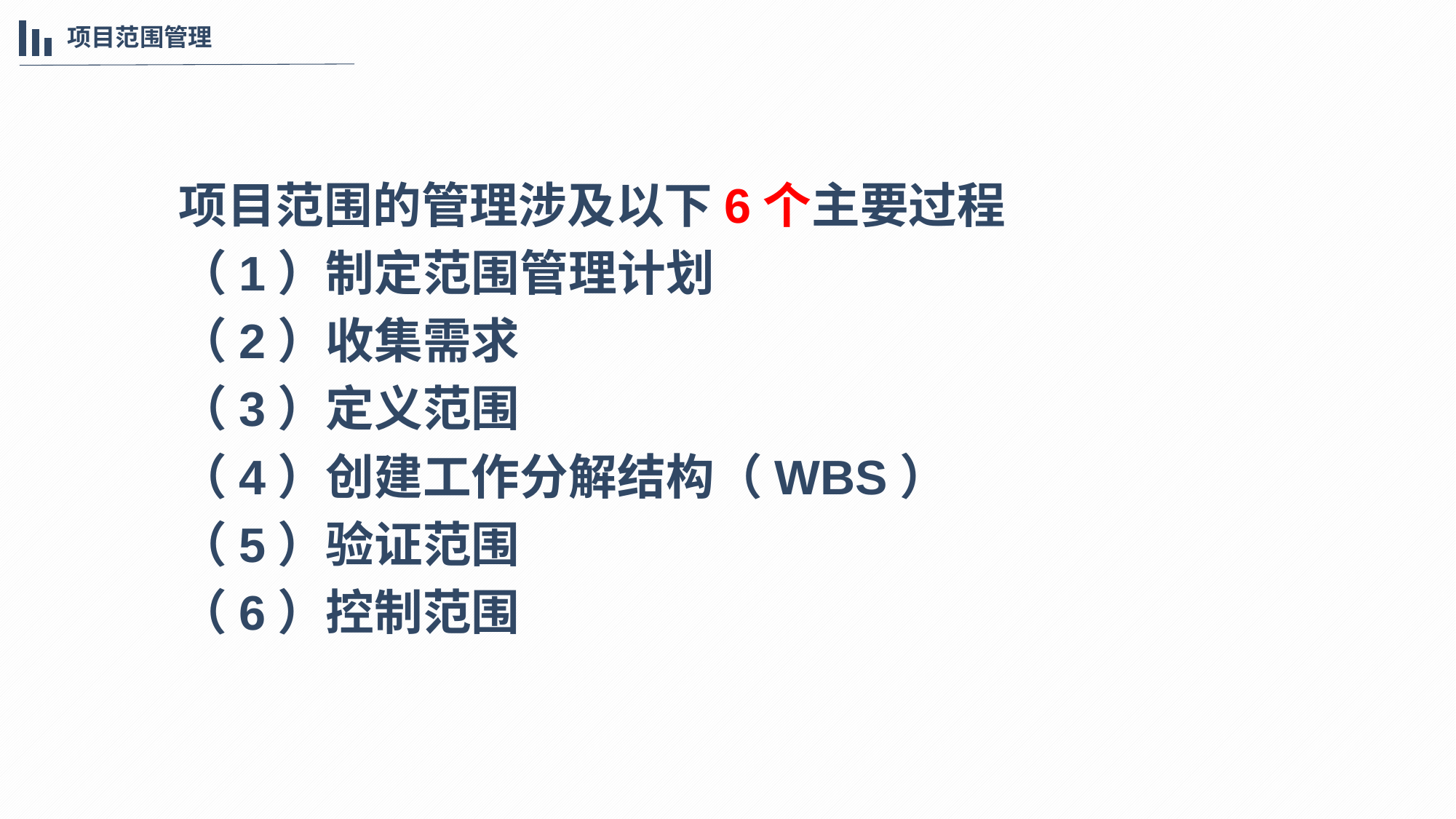

项目范围管理

项目范围的管理涉及以下6个主要过程
（1）制定范围管理计划
（2）收集需求
（3）定义范围
（4）创建工作分解结构（WBS）
（5）验证范围
（6）控制范围